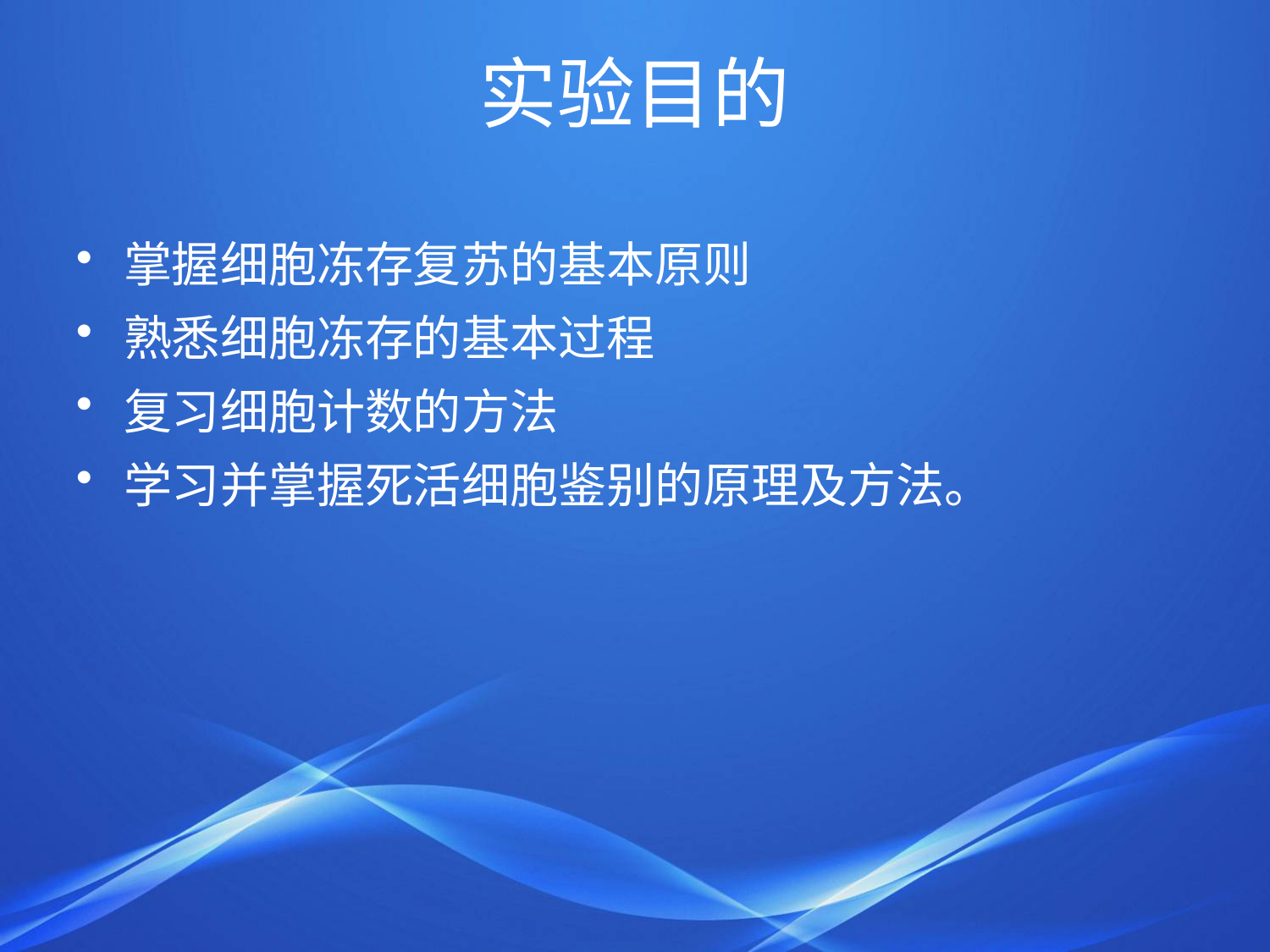

# 实验目的
掌握细胞冻存复苏的基本原则
熟悉细胞冻存的基本过程
复习细胞计数的方法
学习并掌握死活细胞鉴别的原理及方法。